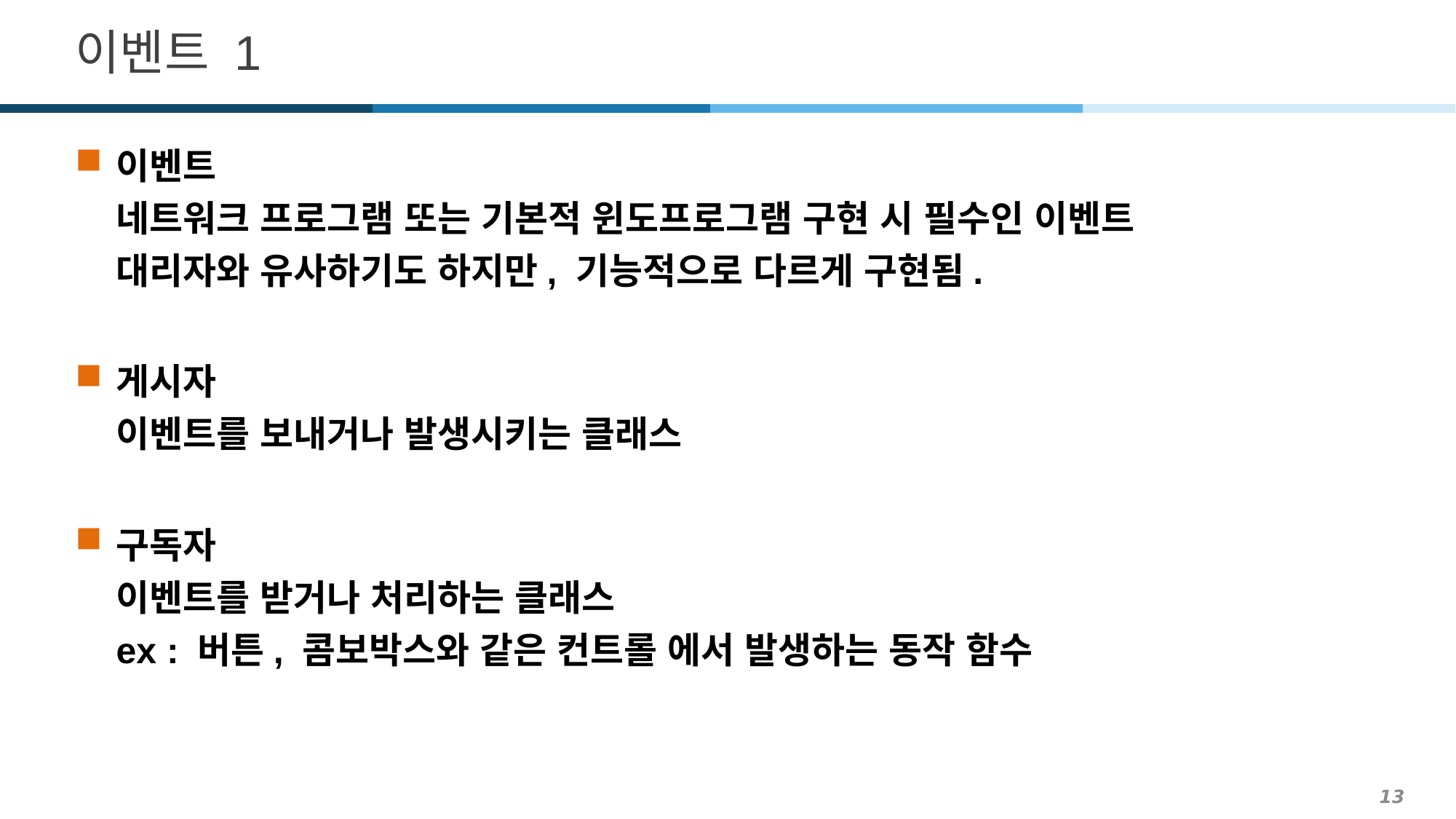

# 이벤트 1
이벤트
네트워크 프로그램 또는 기본적 윈도프로그램 구현 시 필수인 이벤트
대리자와 유사하기도 하지만, 기능적으로 다르게 구현됨.

게시자
이벤트를 보내거나 발생시키는 클래스

구독자
이벤트를 받거나 처리하는 클래스
ex : 버튼, 콤보박스와 같은 컨트롤 에서 발생하는 동작 함수